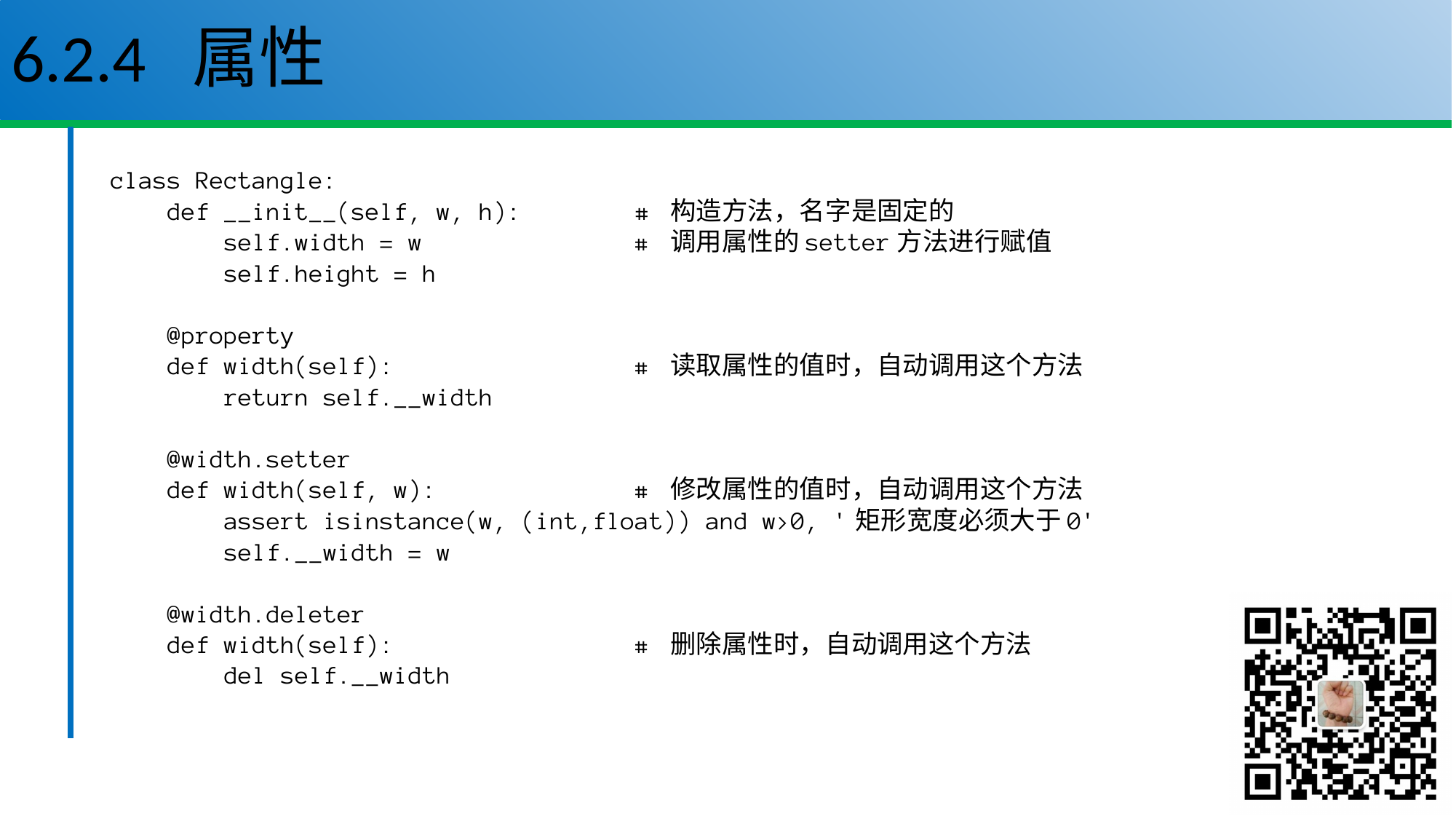

# 6.2.4  属性
class Rectangle:
    def __init__(self, w, h):        # 构造方法，名字是固定的
        self.width = w               # 调用属性的setter方法进行赋值
        self.height = h

    @property
    def width(self):                 # 读取属性的值时，自动调用这个方法
        return self.__width

    @width.setter
    def width(self, w):              # 修改属性的值时，自动调用这个方法
        assert isinstance(w, (int,float)) and w>0, '矩形宽度必须大于0'
        self.__width = w

    @width.deleter
    def width(self):                 # 删除属性时，自动调用这个方法
        del self.__width
26